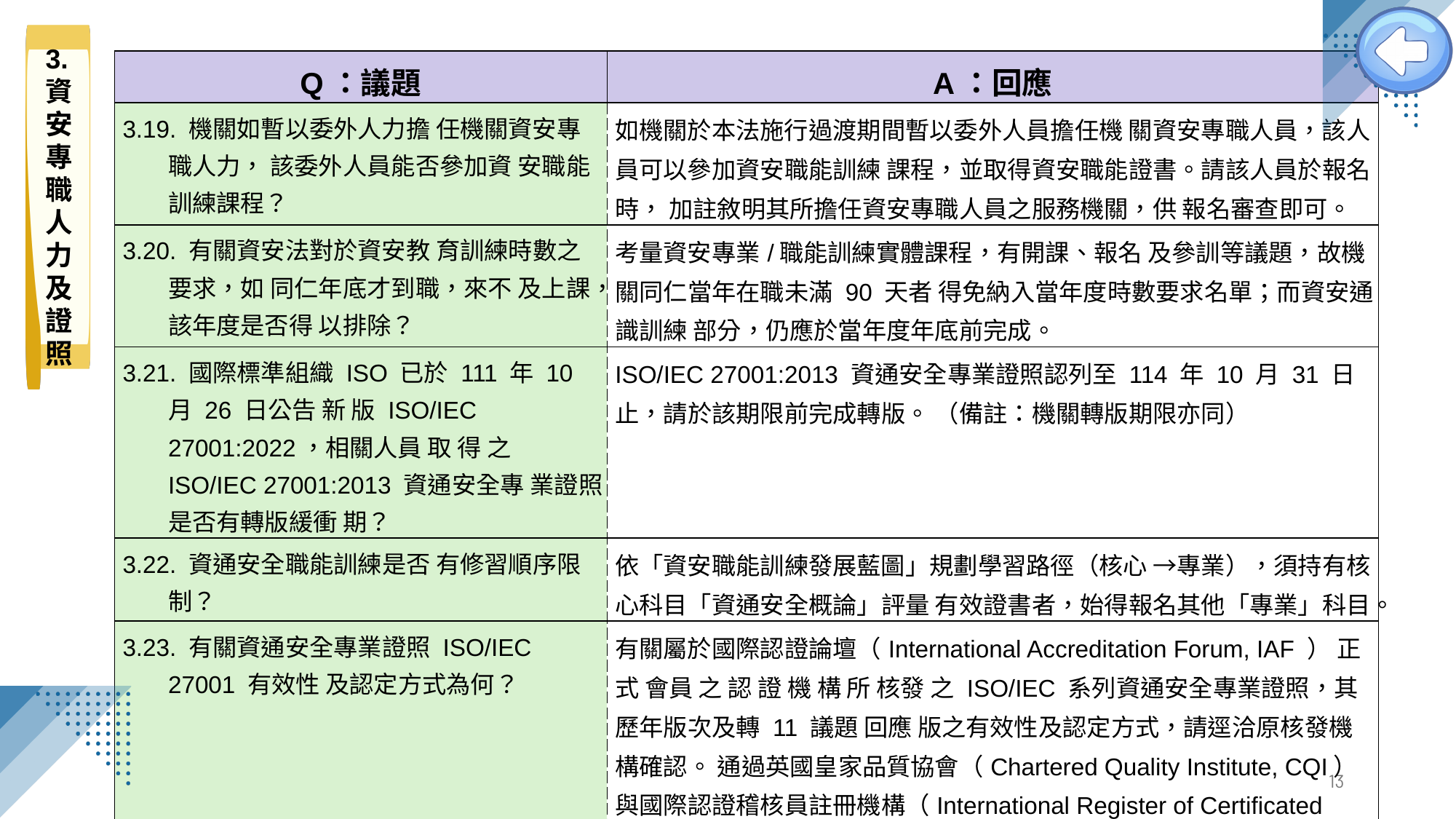

3.資安專職人力及證照

| Q：議題 | A：回應 |
| --- | --- |
| 3.19. 機關如暫以委外人力擔 任機關資安專職人力， 該委外人員能否參加資 安職能訓練課程？ | 如機關於本法施行過渡期間暫以委外人員擔任機 關資安專職人員，該人員可以參加資安職能訓練 課程，並取得資安職能證書。請該人員於報名時， 加註敘明其所擔任資安專職人員之服務機關，供 報名審查即可。 |
| 3.20. 有關資安法對於資安教 育訓練時數之要求，如 同仁年底才到職，來不 及上課，該年度是否得 以排除？ | 考量資安專業/職能訓練實體課程，有開課、報名 及參訓等議題，故機關同仁當年在職未滿 90 天者 得免納入當年度時數要求名單；而資安通識訓練 部分，仍應於當年度年底前完成。 |
| 3.21. 國際標準組織 ISO 已於 111 年 10 月 26 日公告 新 版 ISO/IEC 27001:2022，相關人員 取 得 之 ISO/IEC 27001:2013 資通安全專 業證照是否有轉版緩衝 期？ | ISO/IEC 27001:2013 資通安全專業證照認列至 114 年 10 月 31 日止，請於該期限前完成轉版。 （備註：機關轉版期限亦同） |
| 3.22. 資通安全職能訓練是否 有修習順序限制？ | 依「資安職能訓練發展藍圖」規劃學習路徑（核心 →專業），須持有核心科目「資通安全概論」評量 有效證書者，始得報名其他「專業」科目。 |
| 3.23. 有關資通安全專業證照 ISO/IEC 27001 有效性 及認定方式為何？ | 有關屬於國際認證論壇（International Accreditation Forum, IAF ） 正 式 會員 之 認 證 機 構 所 核發 之 ISO/IEC 系列資通安全專業證照，其歷年版次及轉 11 議題 回應 版之有效性及認定方式，請逕洽原核發機構確認。 通過英國皇家品質協會（Chartered Quality Institute, CQI）與國際認證稽核員註冊機構（International Register of Certificated Auditors, IRCA）獨立審查與 認證之 ISO/IEC 27001 證照，亦屬主管機關認可之 資通安全專業證照。 |

13